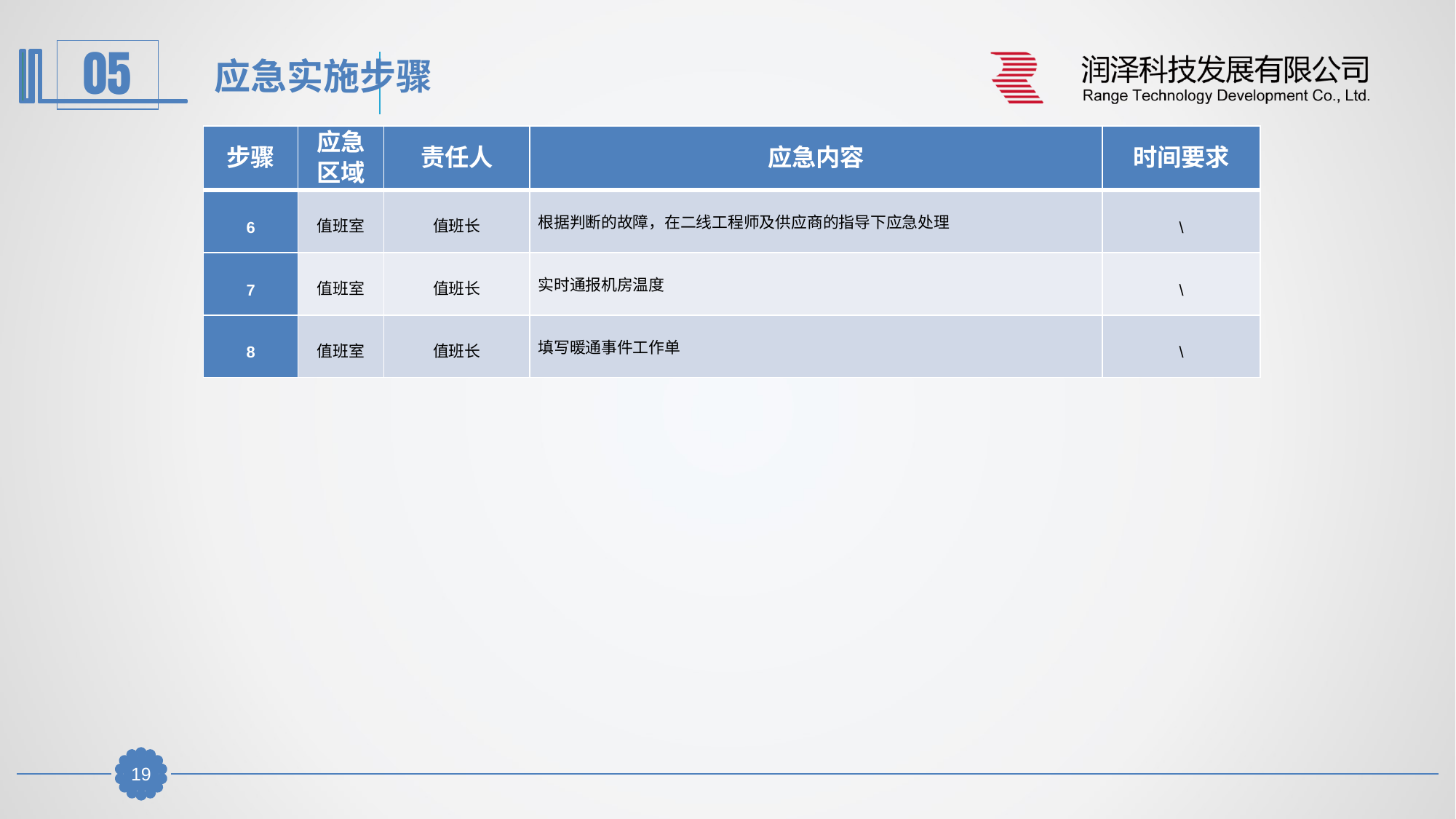

应急实施步骤
| 步骤 | 应急区域 | 责任人 | 应急内容 | 时间要求 |
| --- | --- | --- | --- | --- |
| 6 | 值班室 | 值班长 | 根据判断的故障，在二线工程师及供应商的指导下应急处理 | \ |
| 7 | 值班室 | 值班长 | 实时通报机房温度 | \ |
| 8 | 值班室 | 值班长 | 填写暖通事件工作单 | \ |
19